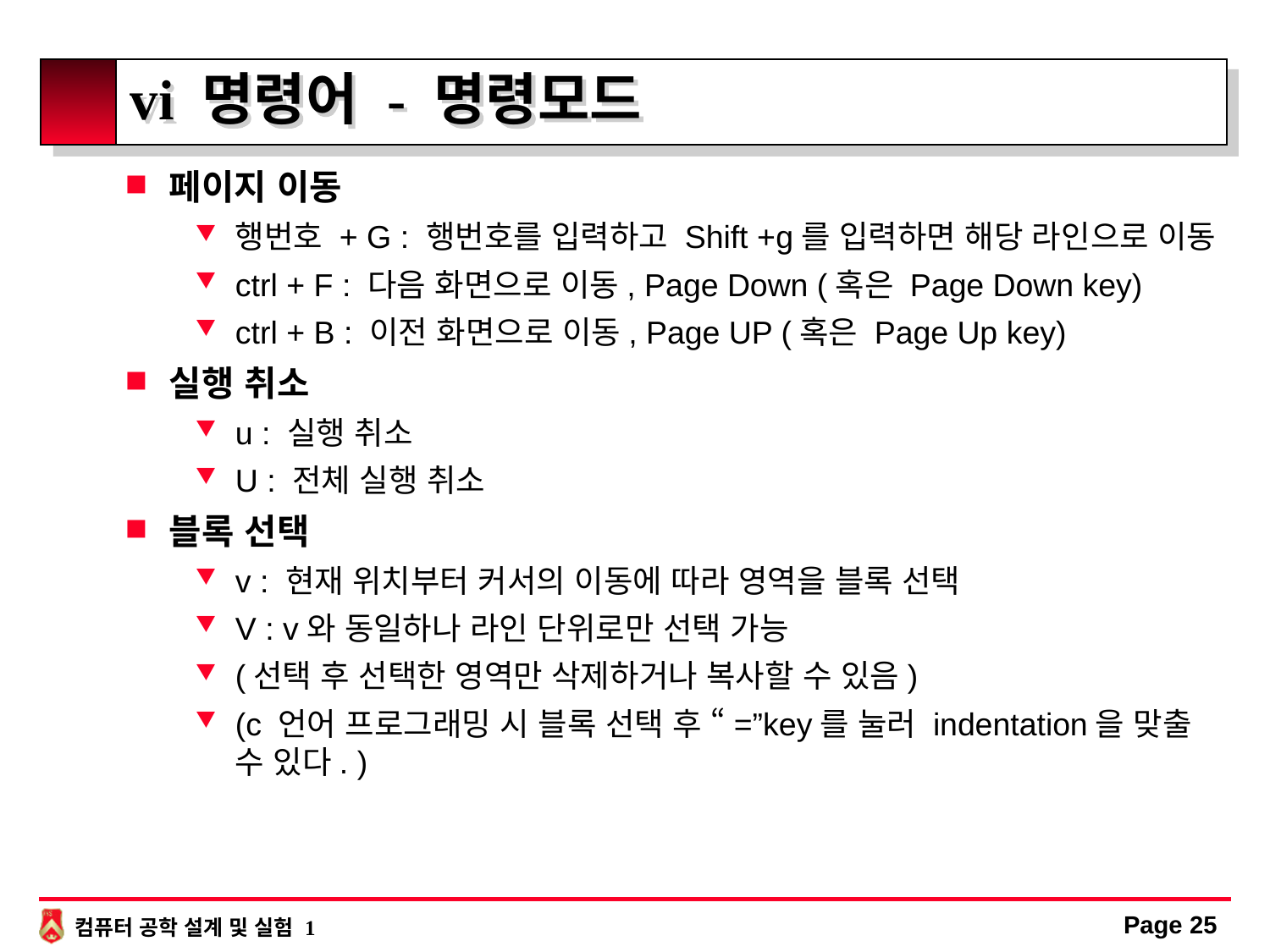

# vi 명령어 - 명령모드
페이지 이동
행번호 + G : 행번호를 입력하고 Shift +g를 입력하면 해당 라인으로 이동
ctrl + F : 다음 화면으로 이동, Page Down (혹은 Page Down key)
ctrl + B : 이전 화면으로 이동, Page UP (혹은 Page Up key)
실행 취소
u : 실행 취소
U : 전체 실행 취소
블록 선택
v : 현재 위치부터 커서의 이동에 따라 영역을 블록 선택
V : v와 동일하나 라인 단위로만 선택 가능
(선택 후 선택한 영역만 삭제하거나 복사할 수 있음)
(c 언어 프로그래밍 시 블록 선택 후 “=”key를 눌러 indentation을 맞출 수 있다. )
Page 25